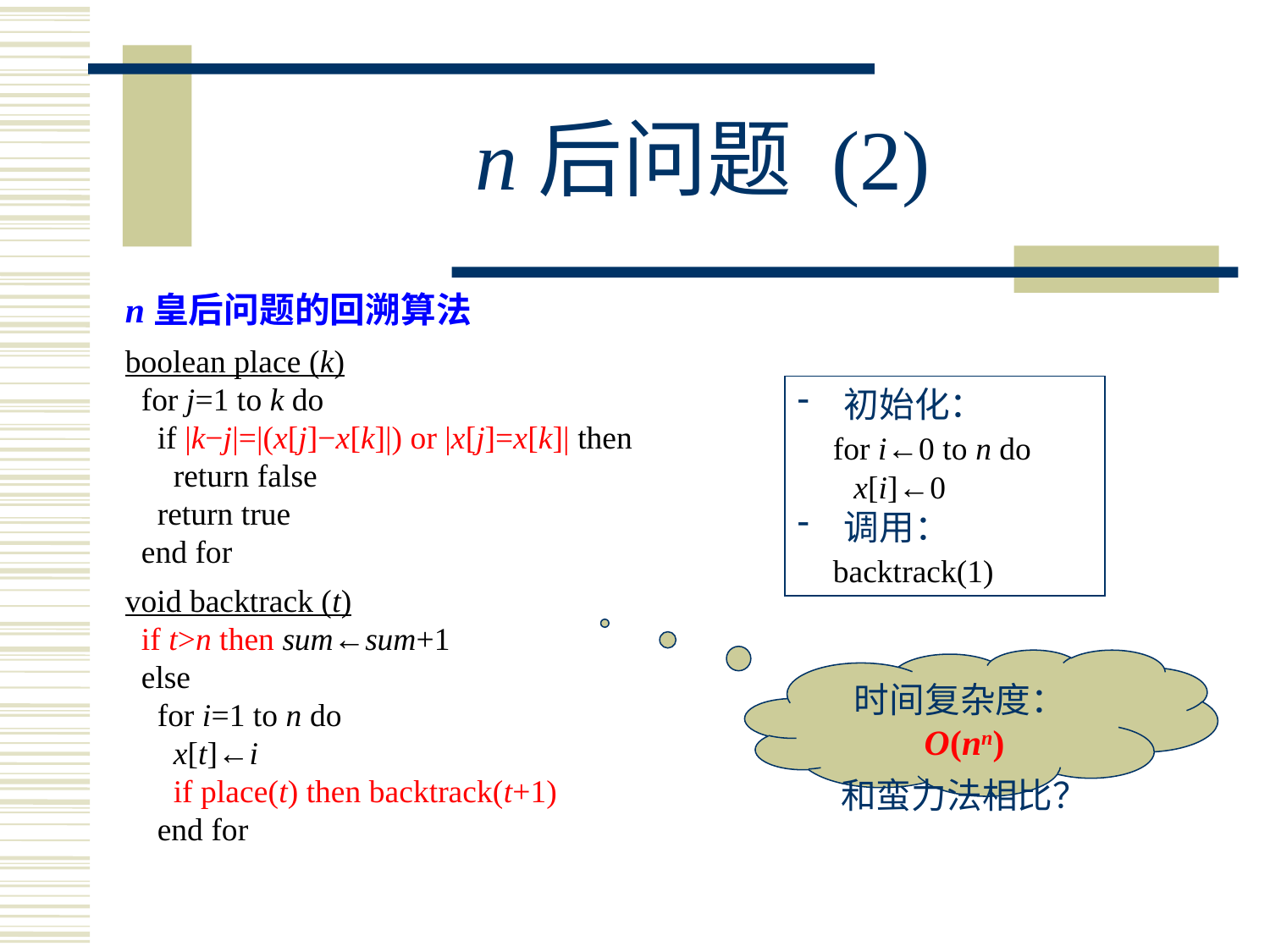

# n后问题 (2)
n皇后问题的回溯算法

boolean place (k)
  for j=1 to k do
    if |k−j|=|(x[j]−x[k]|) or |x[j]=x[k]| then
      return false
    return true
  end for

void backtrack (t)
  if t>n then sum←sum+1
  else
    for i=1 to n do
      x[t]←i
      if place(t) then backtrack(t+1)
    end for
 初始化：
    for i←0 to n do
       x[i]←0
 调用：
    backtrack(1)
时间复杂度：O(nn)
和蛮力法相比？